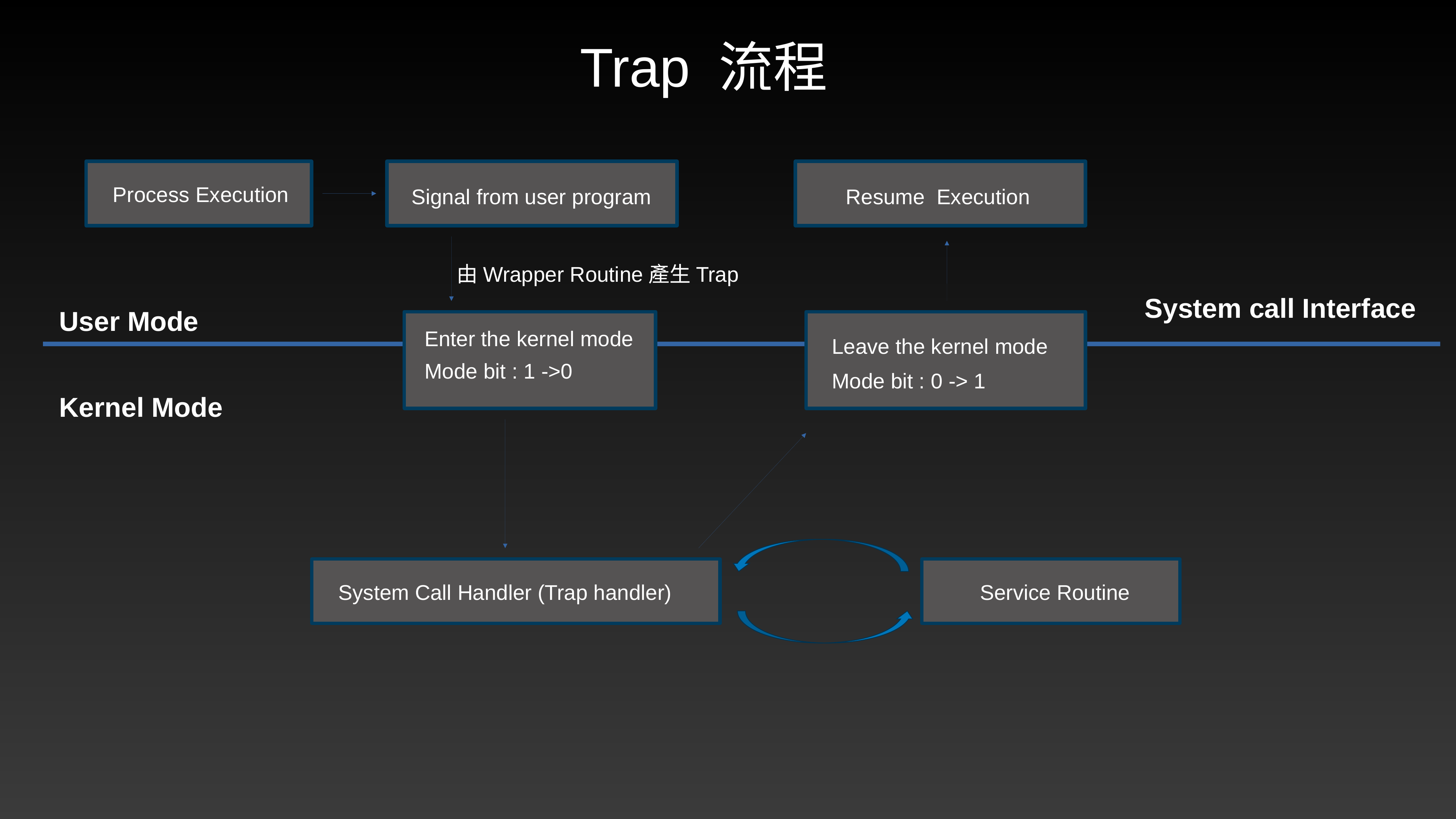

Trap 流程

Process Execution
Signal from user program
Resume  Execution

由Wrapper Routine產生Trap
System call Interface
User Mode

Enter the kernel mode
Leave the kernel mode

Mode bit : 1 ->0
Mode bit : 0 -> 1
Kernel Mode

System Call Handler (Trap handler)
Service Routine